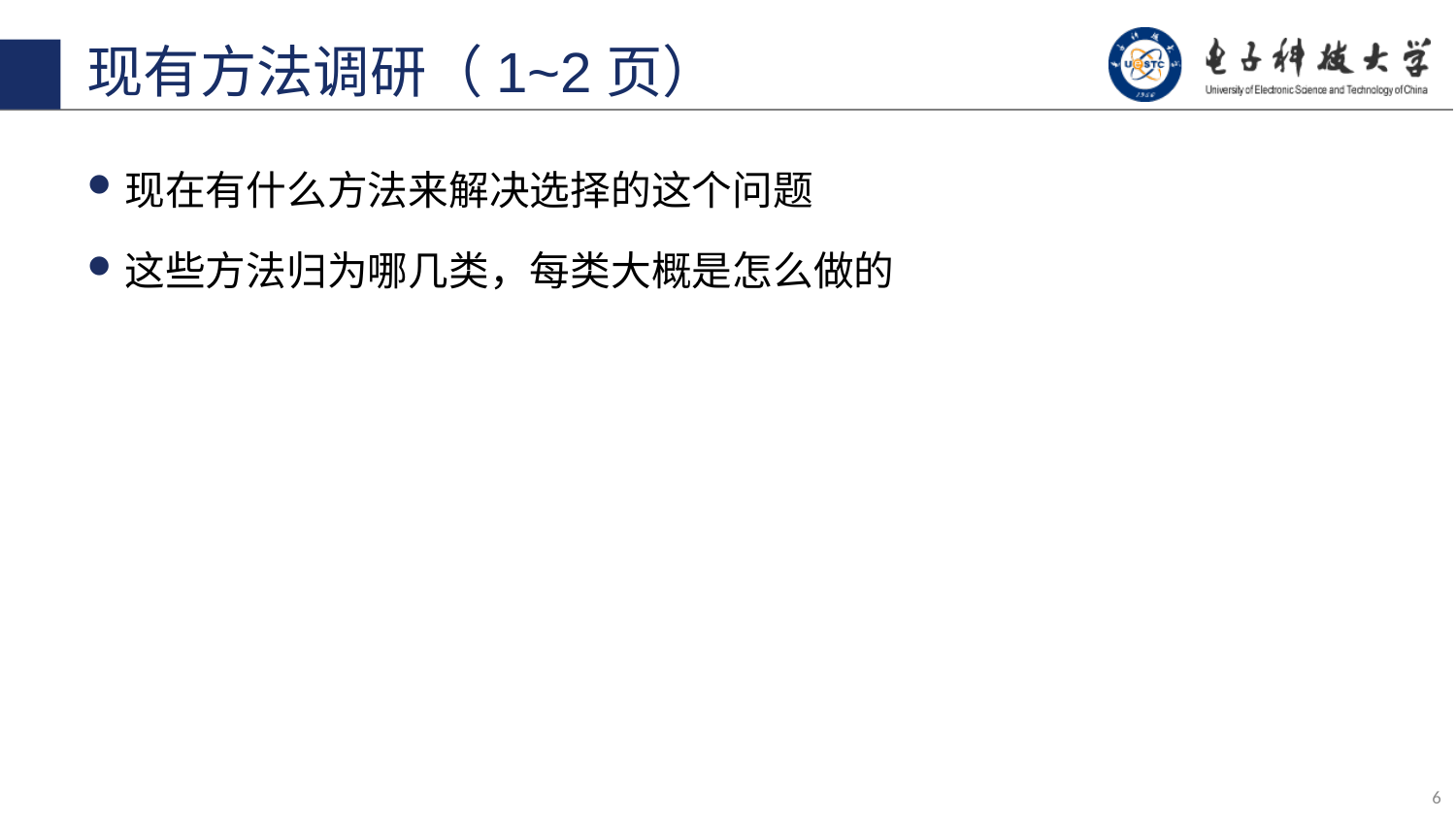

现有方法调研（1~2页）
现在有什么方法来解决选择的这个问题
这些方法归为哪几类，每类大概是怎么做的
6